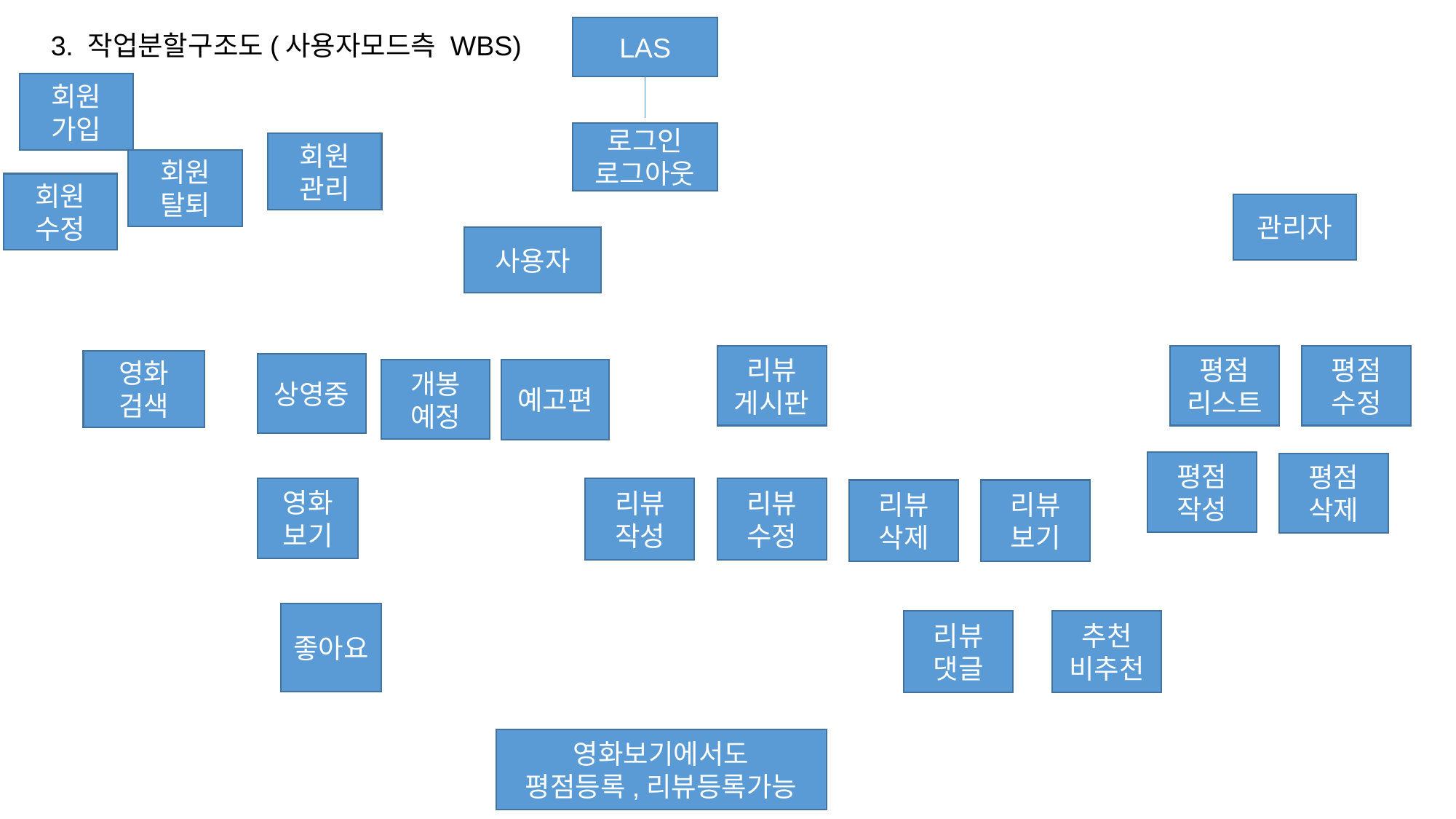

LAS
3. 작업분할구조도(사용자모드측 WBS)
회원
가입
로그인
로그아웃
회원
관리
회원
탈퇴
회원
수정
관리자
사용자
리뷰
게시판
평점
리스트
평점
수정
영화
검색
상영중
개봉
예정
예고편
평점
작성
평점
삭제
영화
보기
리뷰
작성
리뷰
수정
리뷰
삭제
리뷰
보기
좋아요
추천
비추천
리뷰
댓글
영화보기에서도
평점등록,리뷰등록가능